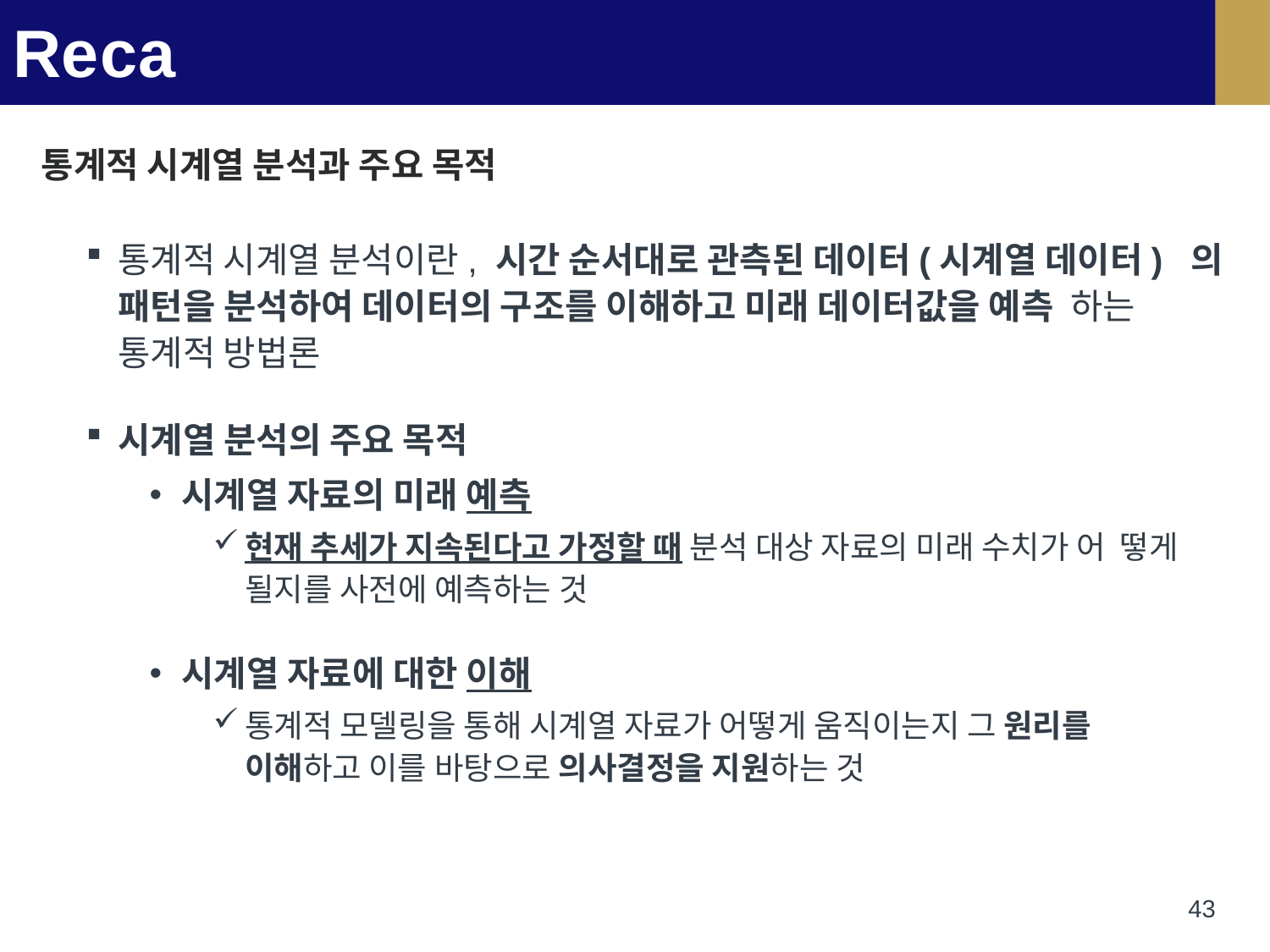

# Recap
통계적 시계열 분석과 주요 목적

통계적 시계열 분석이란, 시간 순서대로 관측된 데이터(시계열 데이터)  의 패턴을 분석하여 데이터의 구조를 이해하고 미래 데이터값을 예측  하는 통계적 방법론

시계열 분석의 주요 목적
시계열 자료의 미래 예측
현재 추세가 지속된다고 가정할 때 분석 대상 자료의 미래 수치가 어  떻게 될지를 사전에 예측하는 것

시계열 자료에 대한 이해
통계적 모델링을 통해 시계열 자료가 어떻게 움직이는지 그 원리를  이해하고 이를 바탕으로 의사결정을 지원하는 것
43